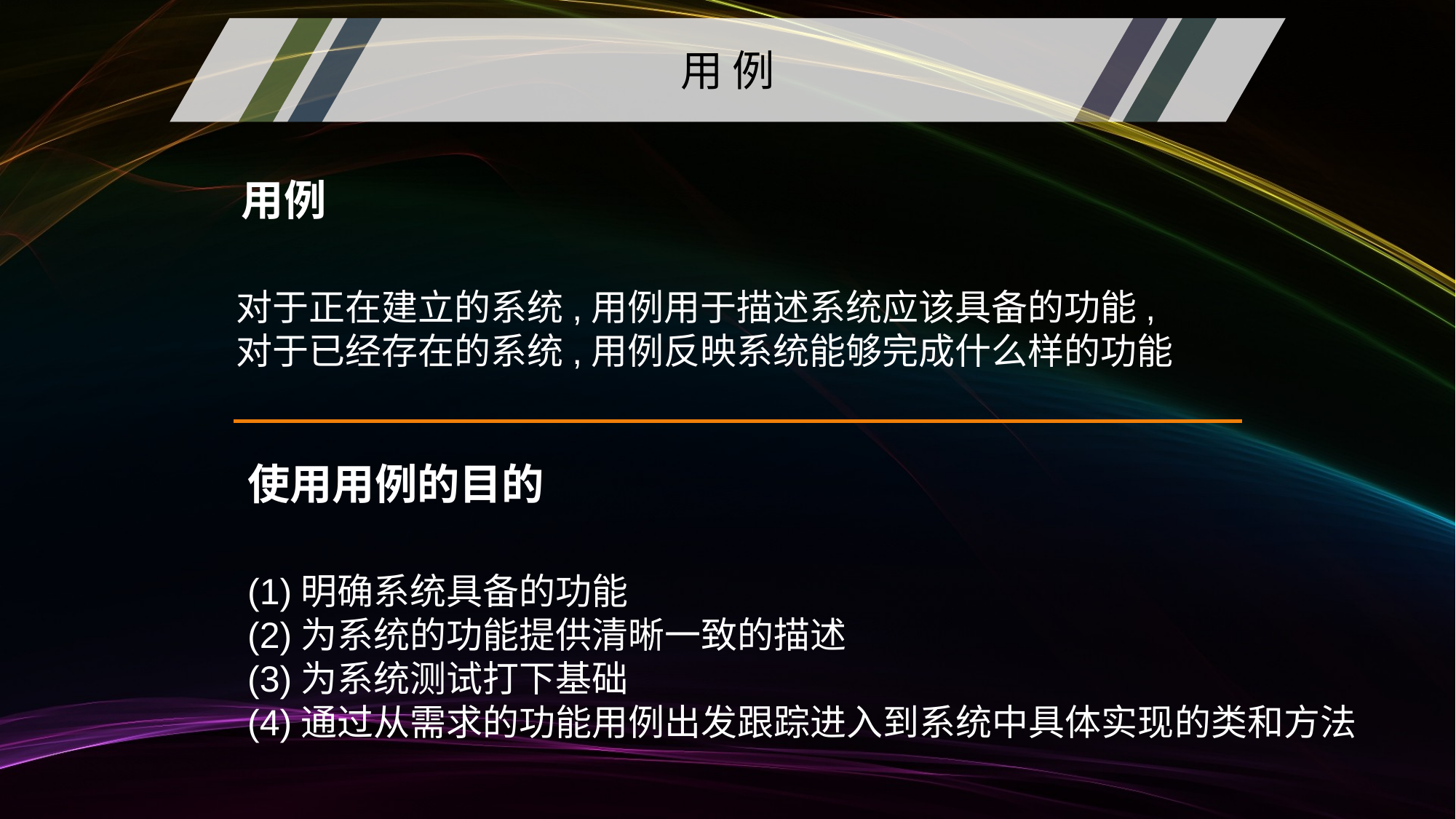

用 例
用例
对于正在建立的系统,用例用于描述系统应该具备的功能,
对于已经存在的系统,用例反映系统能够完成什么样的功能
使用用例的目的
(1)明确系统具备的功能
(2)为系统的功能提供清晰一致的描述
(3)为系统测试打下基础
(4)通过从需求的功能用例出发跟踪进入到系统中具体实现的类和方法
3